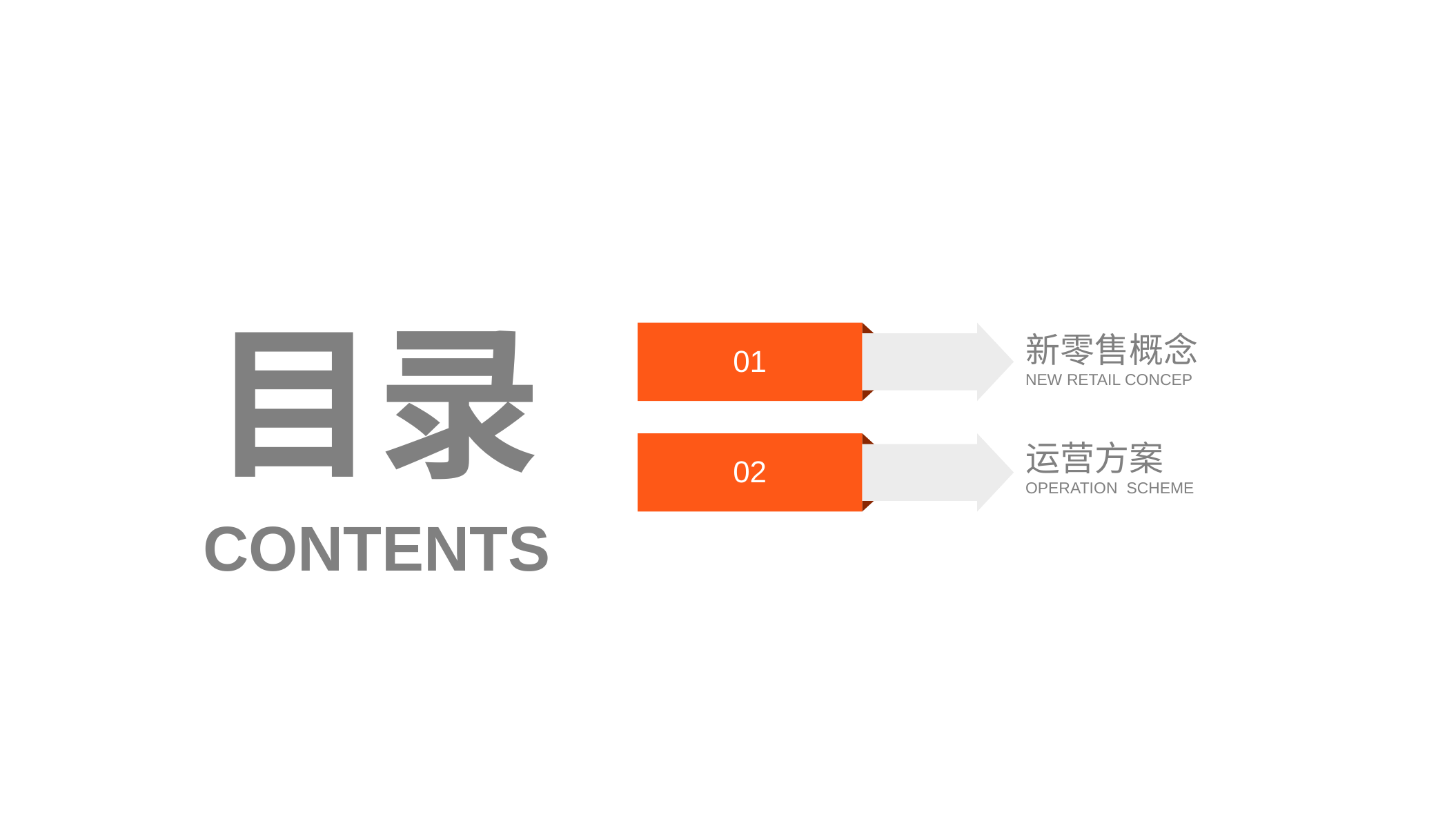

目录
01

新零售概念
NEW RETAIL CONCEP

02

运营方案
OPERATION  SCHEME

CONTENTS